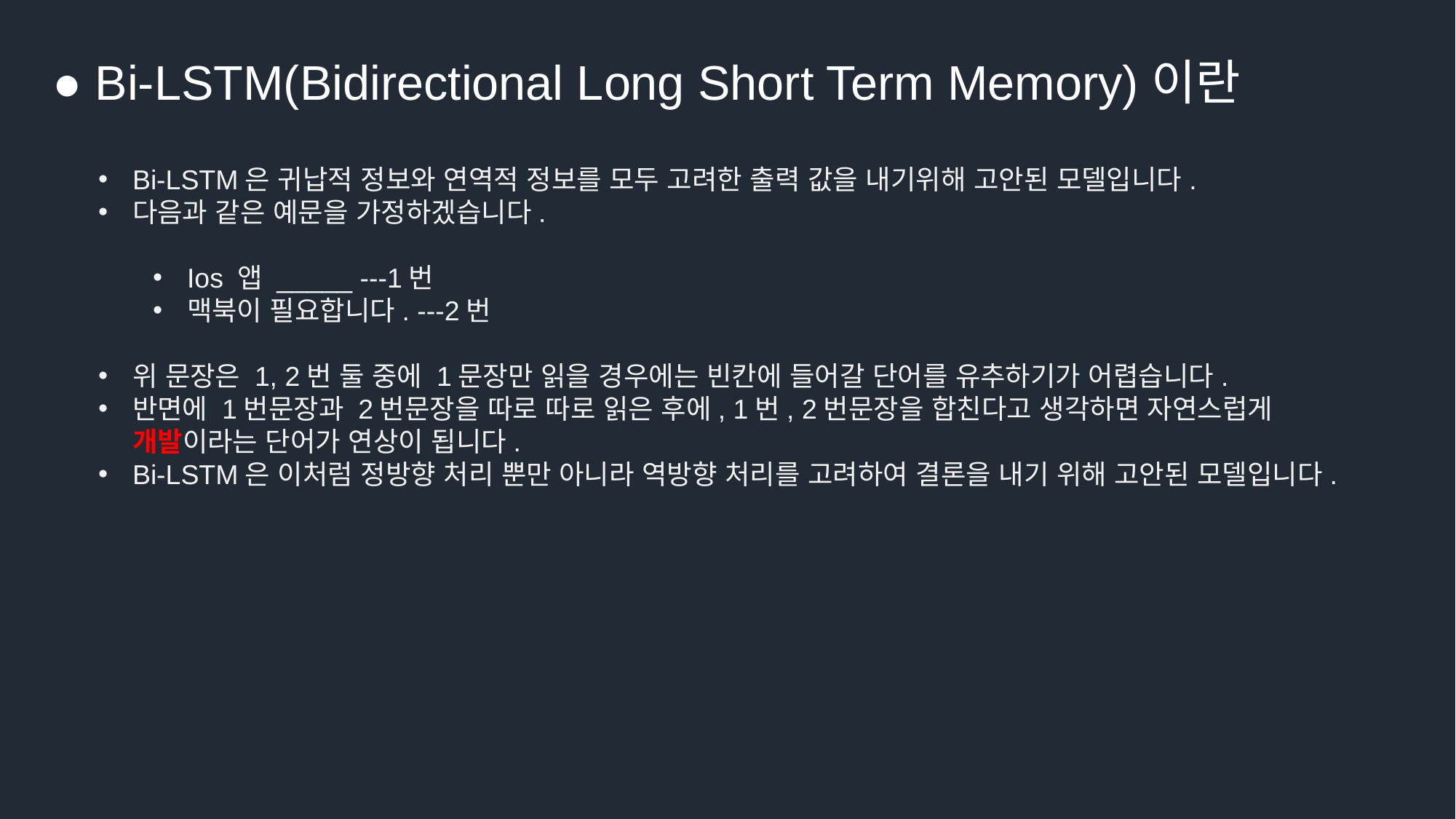

● Bi-LSTM(Bidirectional Long Short Term Memory)이란
Bi-LSTM은 귀납적 정보와 연역적 정보를 모두 고려한 출력 값을 내기위해 고안된 모델입니다.
다음과 같은 예문을 가정하겠습니다.

Ios 앱 _____ ---1번
맥북이 필요합니다. ---2번

위 문장은 1, 2번 둘 중에 1문장만 읽을 경우에는 빈칸에 들어갈 단어를 유추하기가 어렵습니다.
반면에 1번문장과 2번문장을 따로 따로 읽은 후에, 1번, 2번문장을 합친다고 생각하면 자연스럽게 개발이라는 단어가 연상이 됩니다.
Bi-LSTM은 이처럼 정방향 처리 뿐만 아니라 역방향 처리를 고려하여 결론을 내기 위해 고안된 모델입니다.